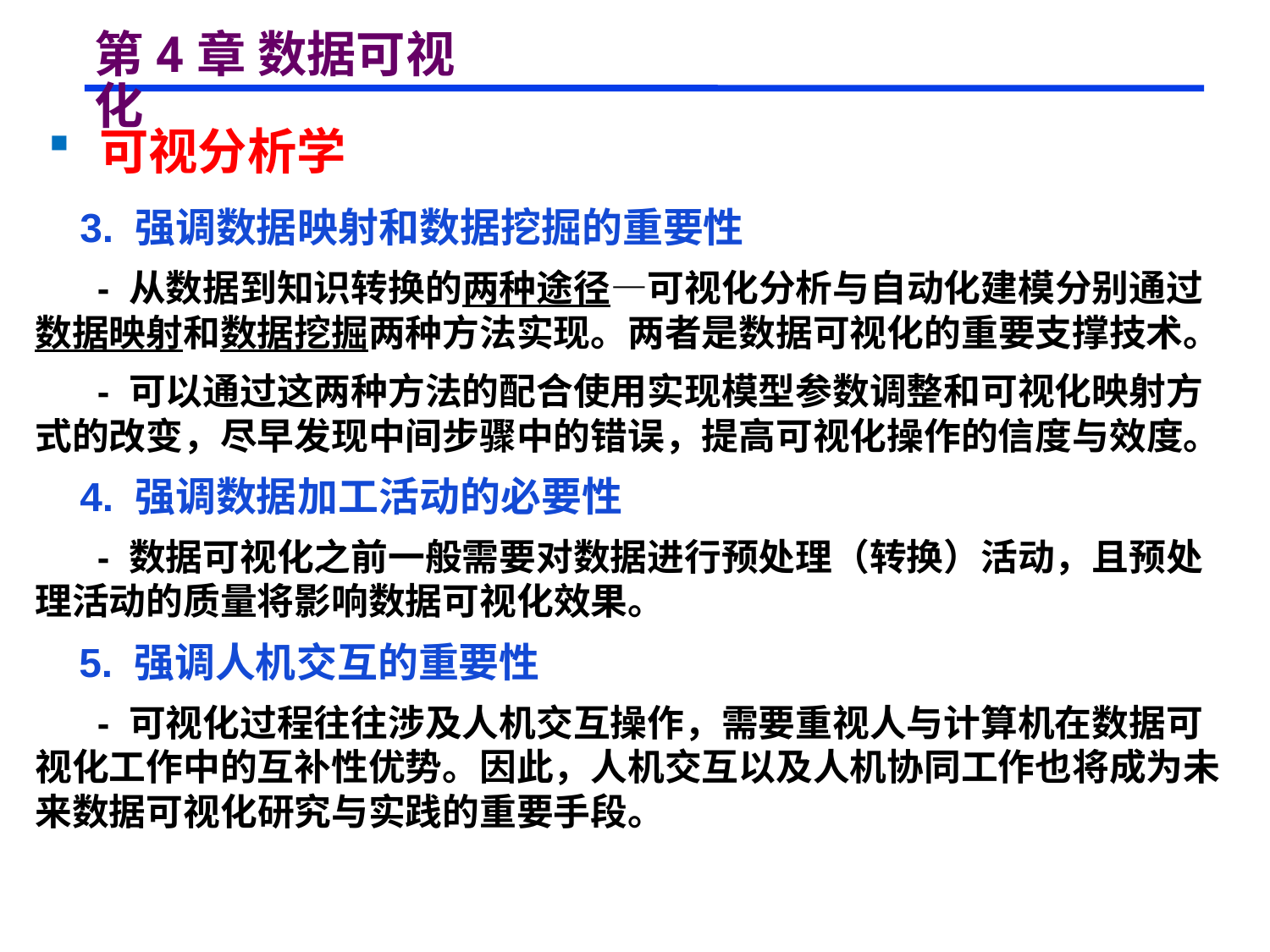

# 第4章 数据可视化
 可视分析学
    3. 强调数据映射和数据挖掘的重要性
      - 从数据到知识转换的两种途径—可视化分析与自动化建模分别通过数据映射和数据挖掘两种方法实现。两者是数据可视化的重要支撑技术。
      - 可以通过这两种方法的配合使用实现模型参数调整和可视化映射方式的改变，尽早发现中间步骤中的错误，提高可视化操作的信度与效度。
    4. 强调数据加工活动的必要性
      - 数据可视化之前一般需要对数据进行预处理（转换）活动，且预处理活动的质量将影响数据可视化效果。
    5. 强调人机交互的重要性
      - 可视化过程往往涉及人机交互操作，需要重视人与计算机在数据可视化工作中的互补性优势。因此，人机交互以及人机协同工作也将成为未来数据可视化研究与实践的重要手段。